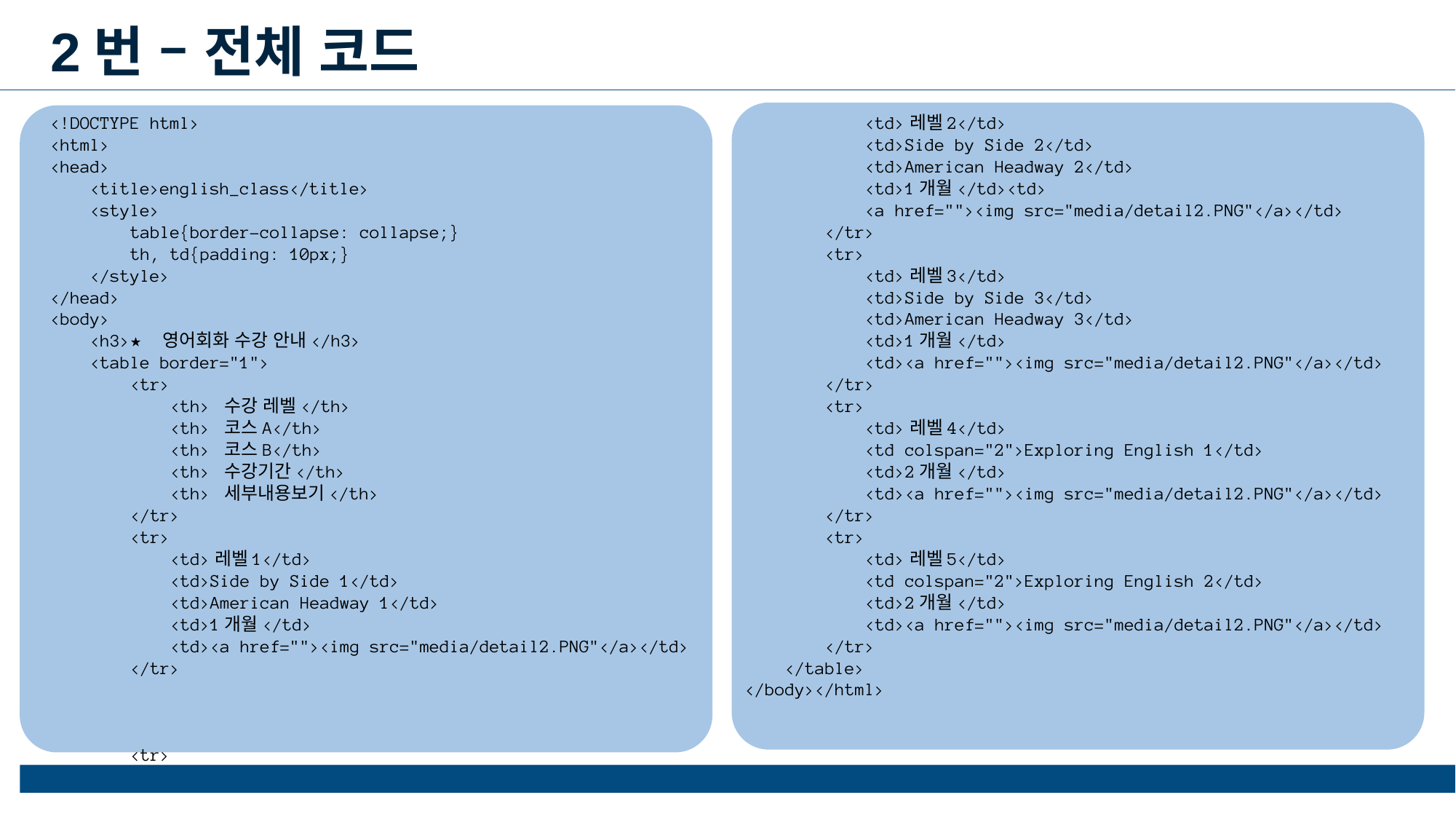

2번 – 전체 코드

<!DOCTYPE html>
<html>
<head>
    <title>english_class</title>
    <style>
        table{border-collapse: collapse;}
        th, td{padding: 10px;}
    </style>
</head>
<body>
    <h3>★ 영어회화 수강 안내</h3>
    <table border="1">
        <tr>
            <th> 수강 레벨</th>
            <th> 코스A</th>
            <th> 코스B</th>
            <th> 수강기간</th>
            <th> 세부내용보기</th>
        </tr>
        <tr>
            <td>레벨1</td>
            <td>Side by Side 1</td>
            <td>American Headway 1</td>
            <td>1개월</td>
            <td><a href=""><img src="media/detail2.PNG"</a></td>
        </tr>

        <tr>
            <td>레벨2</td>
            <td>Side by Side 2</td>
            <td>American Headway 2</td>
            <td>1개월</td><td>
            <a href=""><img src="media/detail2.PNG"</a></td>
        </tr>
        <tr>
            <td>레벨3</td>
            <td>Side by Side 3</td>
            <td>American Headway 3</td>
            <td>1개월</td>
            <td><a href=""><img src="media/detail2.PNG"</a></td>
        </tr>
        <tr>
            <td>레벨4</td>
            <td colspan="2">Exploring English 1</td>
            <td>2개월</td>
            <td><a href=""><img src="media/detail2.PNG"</a></td>
        </tr>
        <tr>
            <td>레벨5</td>
            <td colspan="2">Exploring English 2</td>
            <td>2개월</td>
            <td><a href=""><img src="media/detail2.PNG"</a></td>
        </tr>
    </table>
</body></html>